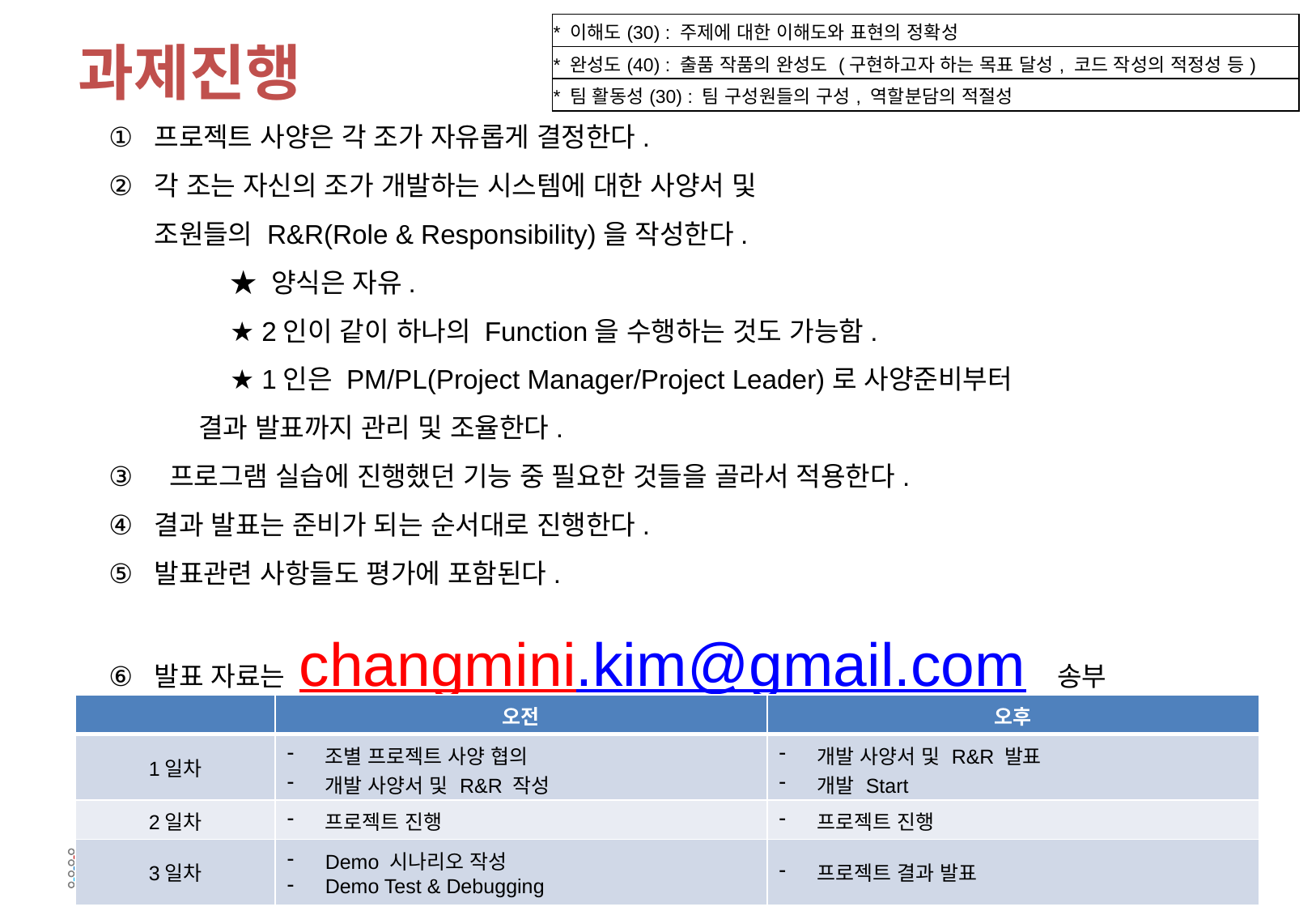

# 과제진행
| \* 이해도(30) : 주제에 대한 이해도와 표현의 정확성 |
| --- |
| \* 완성도(40) : 출품 작품의 완성도 (구현하고자 하는 목표 달성, 코드 작성의 적정성 등) |
| \* 팀 활동성(30) : 팀 구성원들의 구성, 역할분담의 적절성 |
프로젝트 사양은 각 조가 자유롭게 결정한다.
각 조는 자신의 조가 개발하는 시스템에 대한 사양서 및
조원들의 R&R(Role & Responsibility)을 작성한다.
	★ 양식은 자유.
	★ 2인이 같이 하나의 Function을 수행하는 것도 가능함.
	★ 1인은 PM/PL(Project Manager/Project Leader)로 사양준비부터
            결과 발표까지 관리 및 조율한다.
프로그램 실습에 진행했던 기능 중 필요한 것들을 골라서 적용한다.
결과 발표는 준비가 되는 순서대로 진행한다.
발표관련 사항들도 평가에 포함된다.
발표 자료는 changmini.kim@gmail.com 송부
|  | 오전 | 오후 |
| --- | --- | --- |
| 1일차 | 조별 프로젝트 사양 협의 개발 사양서 및 R&R 작성 | 개발 사양서 및 R&R 발표 개발 Start |
| 2일차 | 프로젝트 진행 | 프로젝트 진행 |
| 3일차 | Demo 시나리오 작성 Demo Test & Debugging | 프로젝트 결과 발표 |